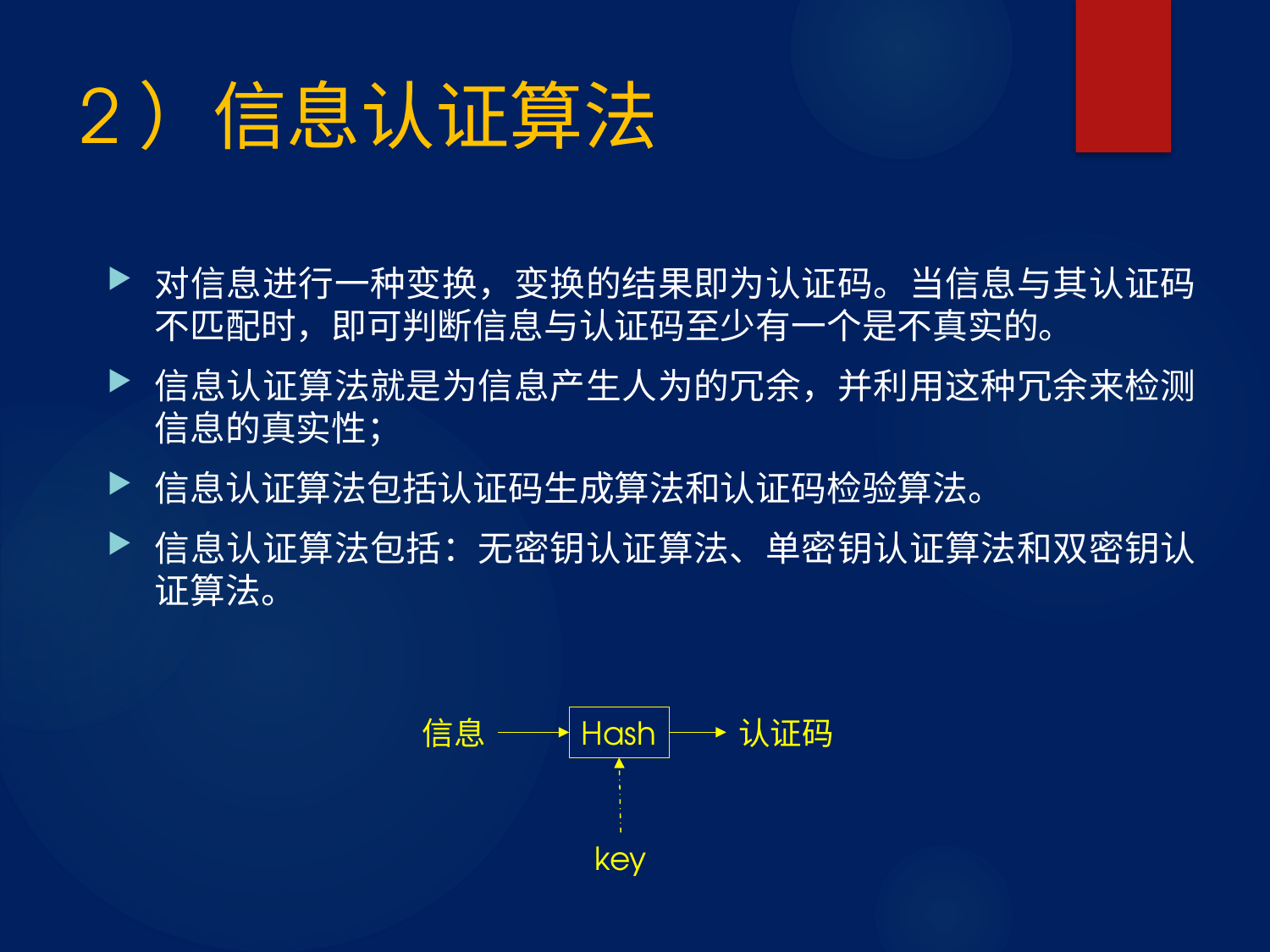

# 2）信息认证算法
对信息进行一种变换，变换的结果即为认证码。当信息与其认证码不匹配时，即可判断信息与认证码至少有一个是不真实的。
信息认证算法就是为信息产生人为的冗余，并利用这种冗余来检测信息的真实性；
信息认证算法包括认证码生成算法和认证码检验算法。
信息认证算法包括：无密钥认证算法、单密钥认证算法和双密钥认证算法。
信息
Hash
认证码
key